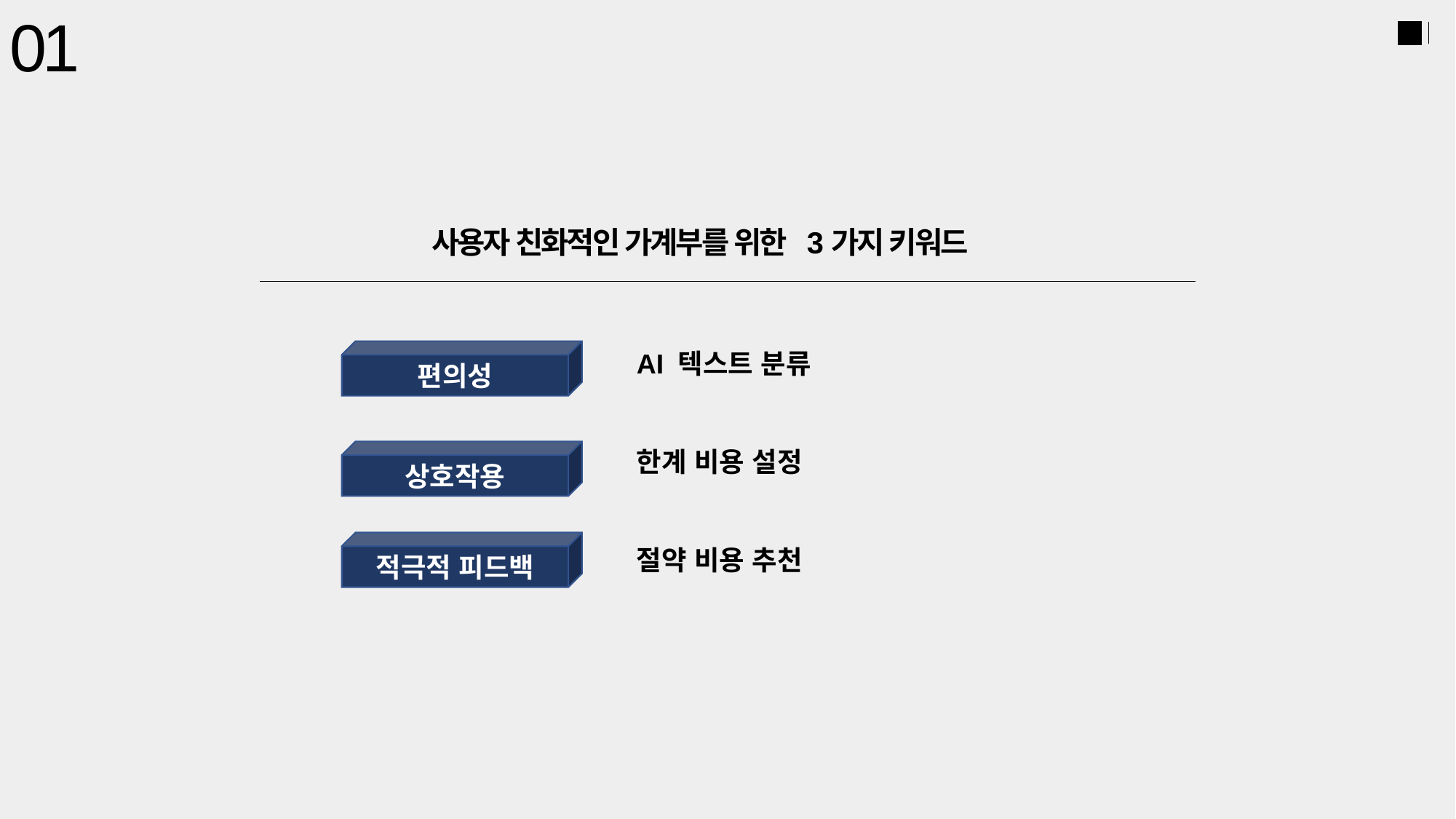

01

사용자 친화적인 가계부를 위한  3가지 키워드
편의성
AI 텍스트 분류

한계 비용 설정

절약 비용 추천
상호작용
적극적 피드백